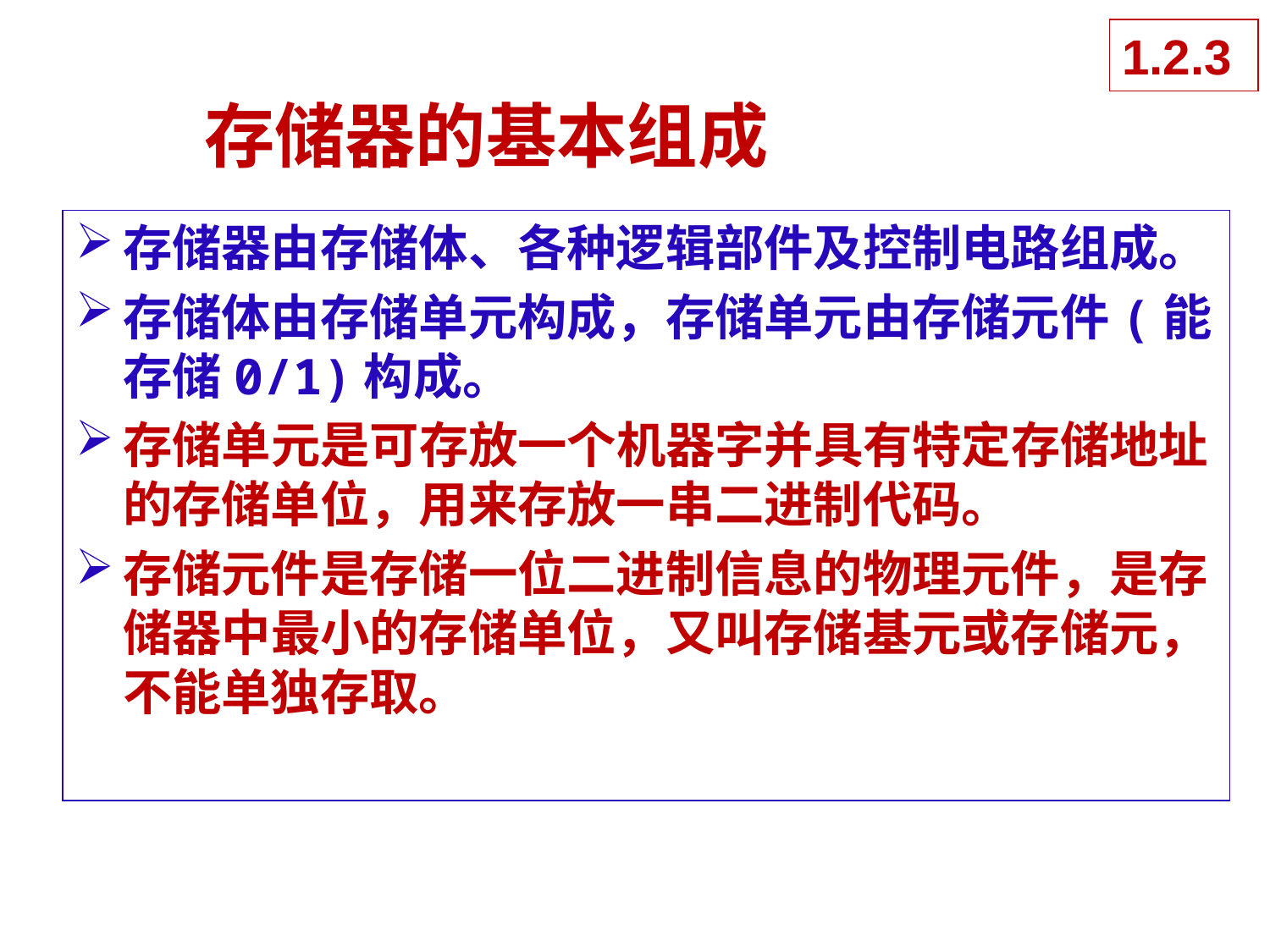

1.2.3
# 存储器的基本组成
存储器由存储体、各种逻辑部件及控制电路组成。
存储体由存储单元构成，存储单元由存储元件(能存储0/1)构成。
存储单元是可存放一个机器字并具有特定存储地址的存储单位，用来存放一串二进制代码。
存储元件是存储一位二进制信息的物理元件，是存储器中最小的存储单位，又叫存储基元或存储元，不能单独存取。